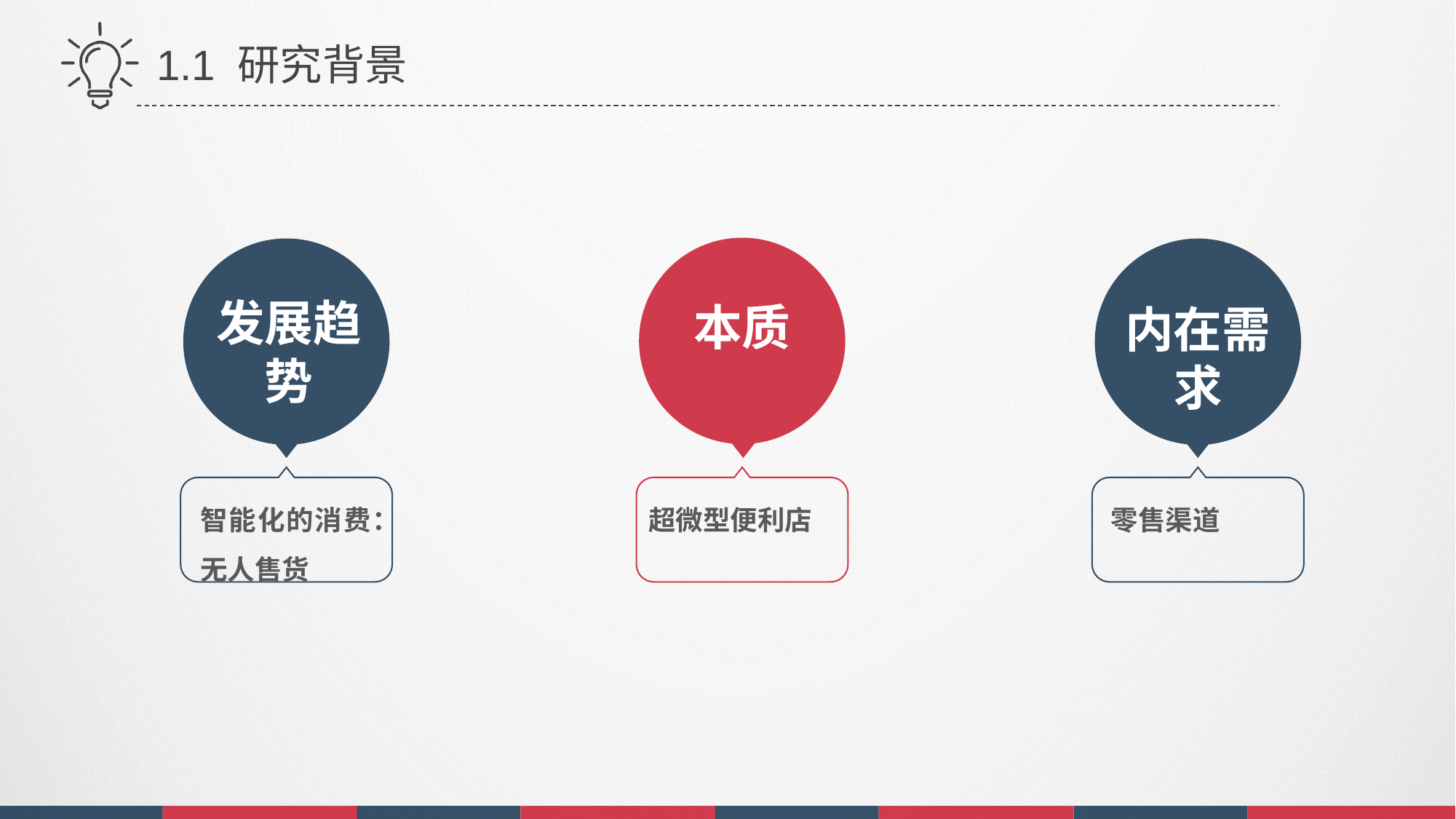

1.1 研究背景

本质

发展趋势

内在需求

智能化的消费：无人售货
超微型便利店
零售渠道